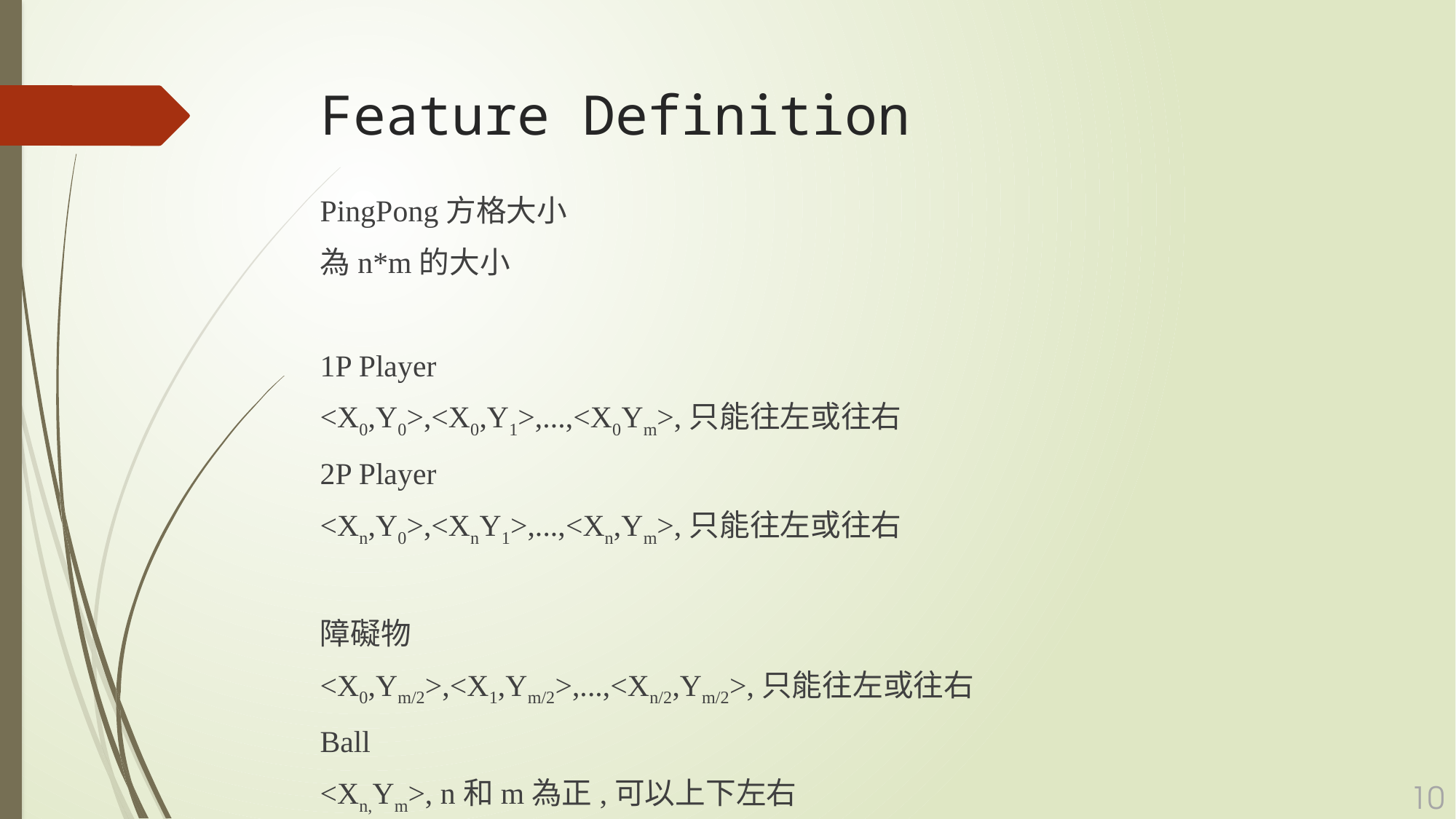

# Feature Definition
PingPong方格大小
為n*m的大小

1P Player
<X0,Y0>,<X0,Y1>,...,<X0Ym>,只能往左或往右
2P Player
<Xn,Y0>,<XnY1>,...,<Xn,Ym>,只能往左或往右

障礙物
<X0,Ym/2>,<X1,Ym/2>,...,<Xn/2,Ym/2>,只能往左或往右
Ball
<Xn,Ym>, n和m為正,可以上下左右
10